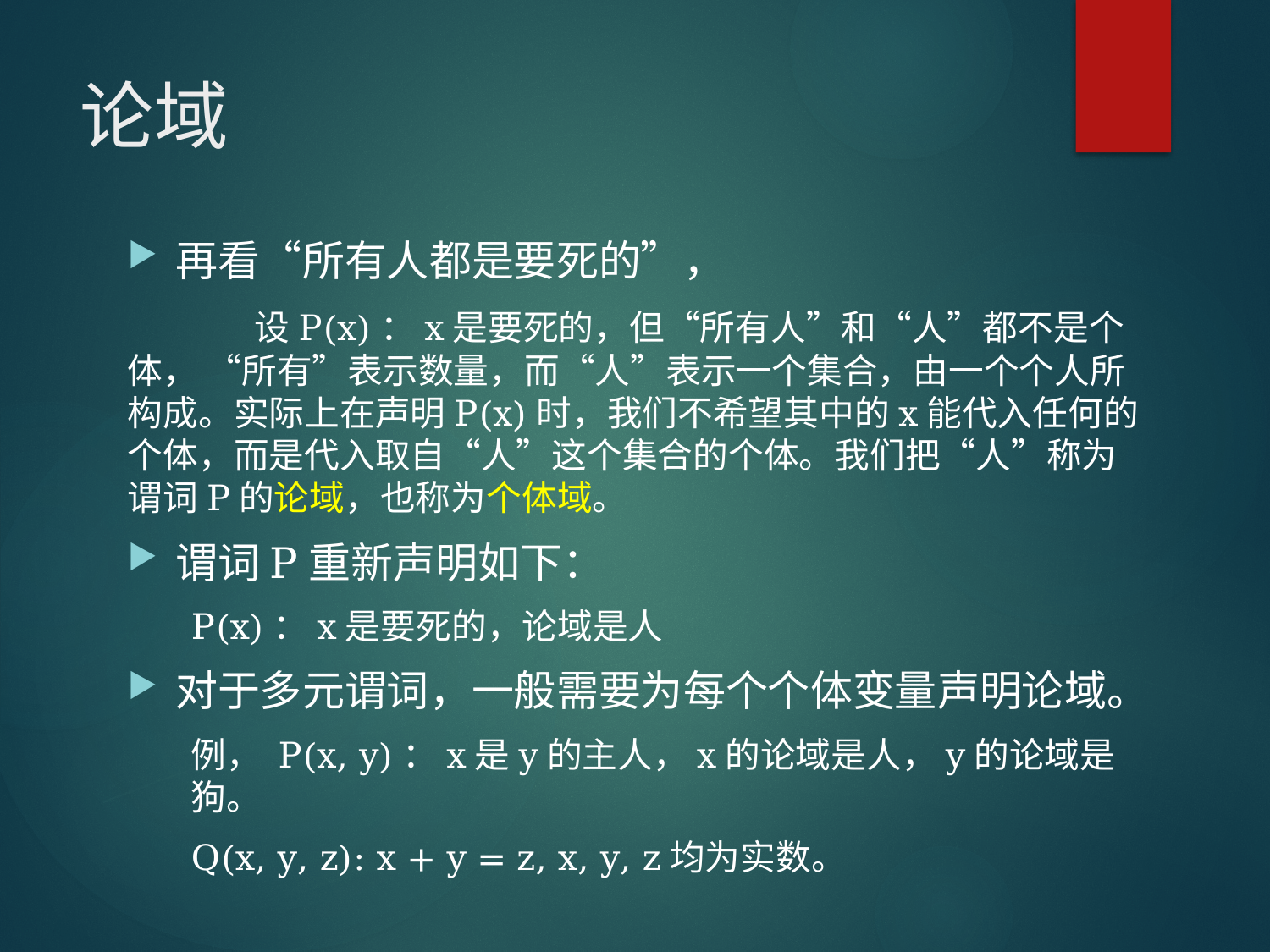

# 论域
再看“所有人都是要死的”，
	设P(x)：x是要死的，但“所有人”和“人”都不是个体， “所有”表示数量，而“人”表示一个集合，由一个个人所构成。实际上在声明P(x)时，我们不希望其中的x能代入任何的个体，而是代入取自“人”这个集合的个体。我们把“人”称为谓词P的论域，也称为个体域。
谓词P重新声明如下：
P(x)：x是要死的，论域是人
对于多元谓词，一般需要为每个个体变量声明论域。
例， P(x, y)：x是y的主人，x的论域是人，y的论域是狗。
Q(x, y, z): x + y = z, x, y, z均为实数。